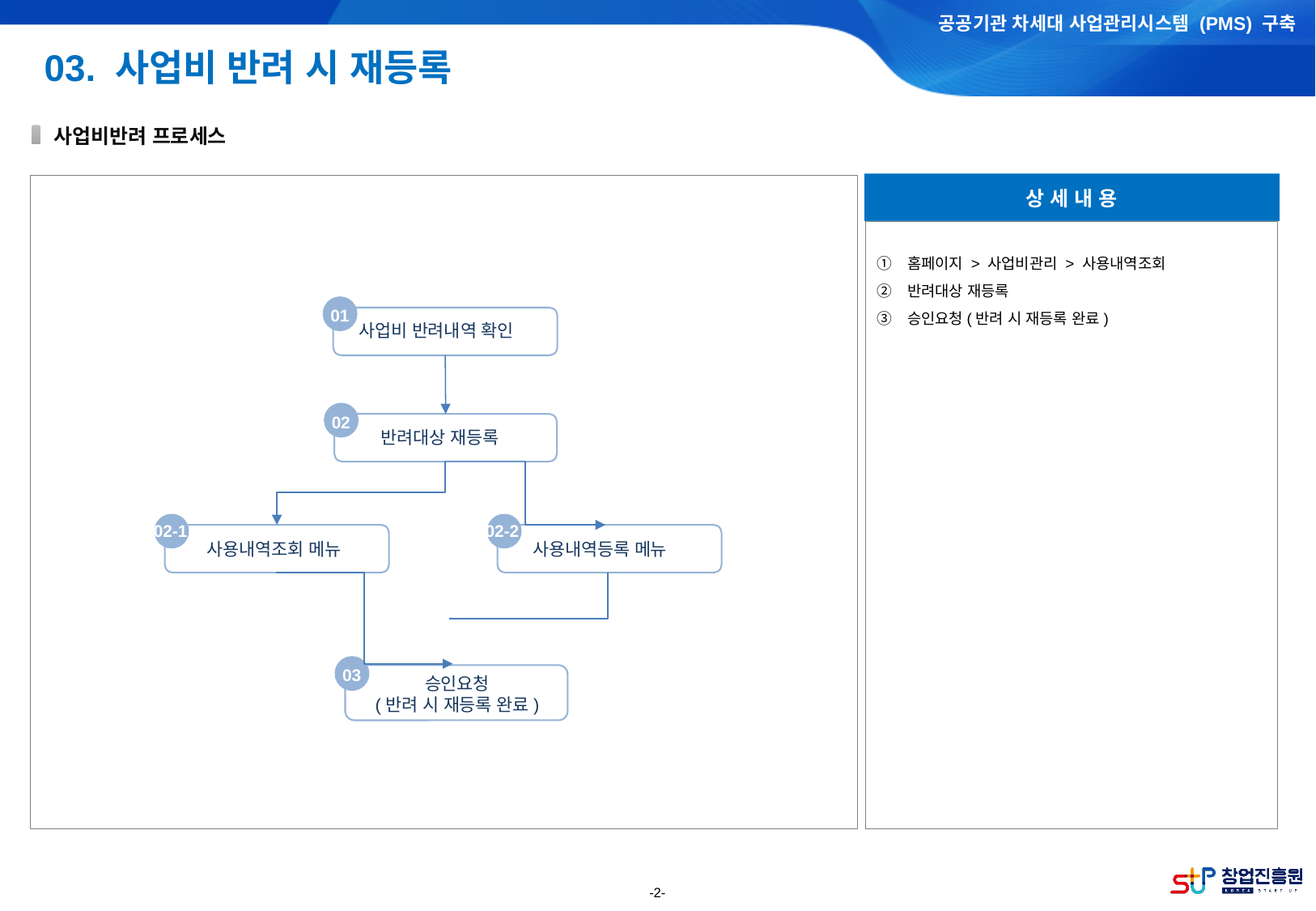

03. 사업비 반려 시 재등록
6. 사업비 집행 및 수행
사업비반려 프로세스

상 세 내 용

홈페이지 > 사업비관리 > 사용내역조회
반려대상 재등록
승인요청(반려 시 재등록 완료)

01

사업비 반려내역 확인

02

반려대상 재등록

02-1

사용내역조회 메뉴

02-2

사용내역등록 메뉴

03

승인요청
(반려 시 재등록 완료)